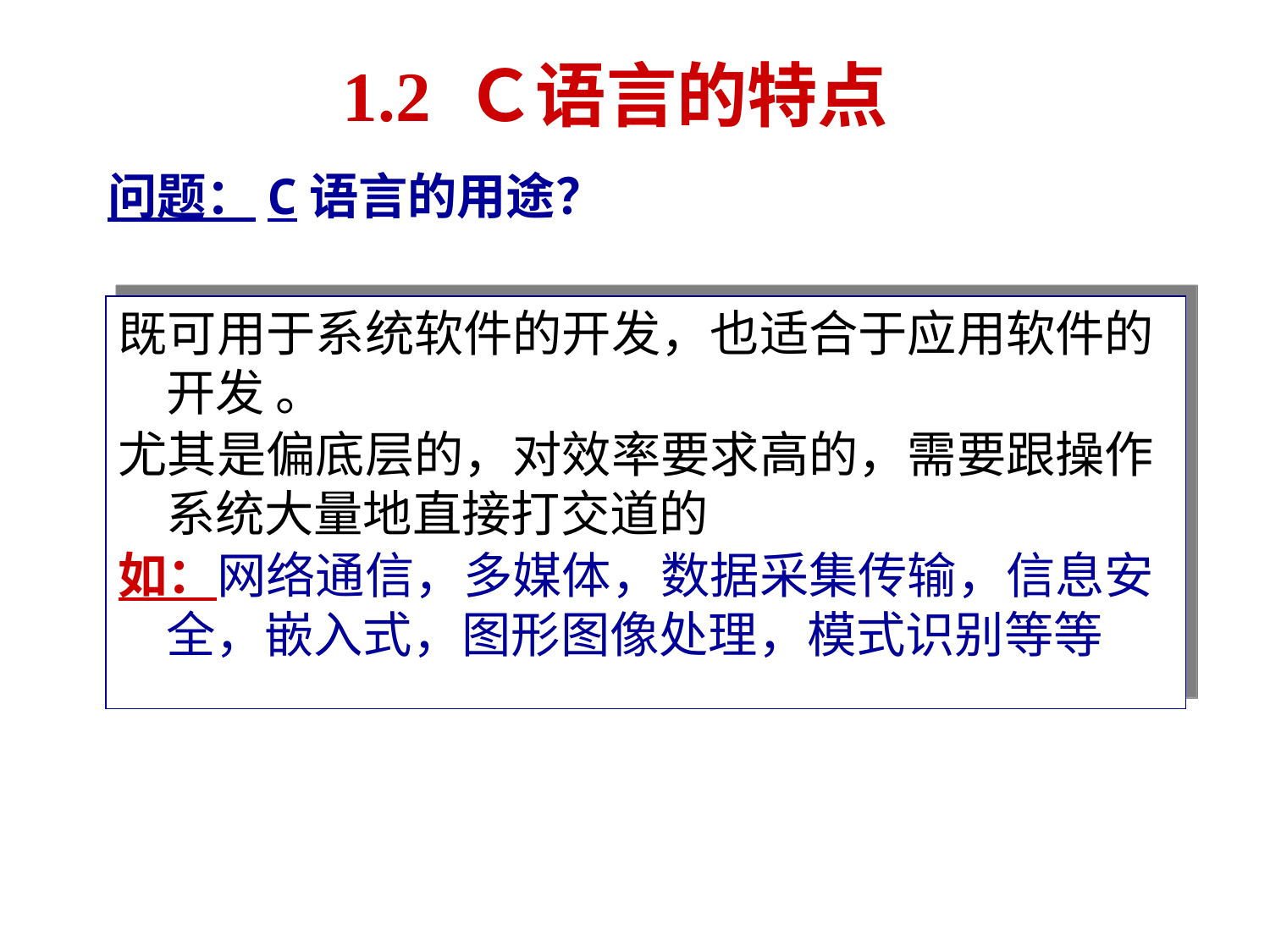

# 1.2 Ｃ语言的特点
问题：C语言的用途？
既可用于系统软件的开发，也适合于应用软件的开发 。
尤其是偏底层的，对效率要求高的，需要跟操作系统大量地直接打交道的
如：网络通信，多媒体，数据采集传输，信息安全，嵌入式，图形图像处理，模式识别等等